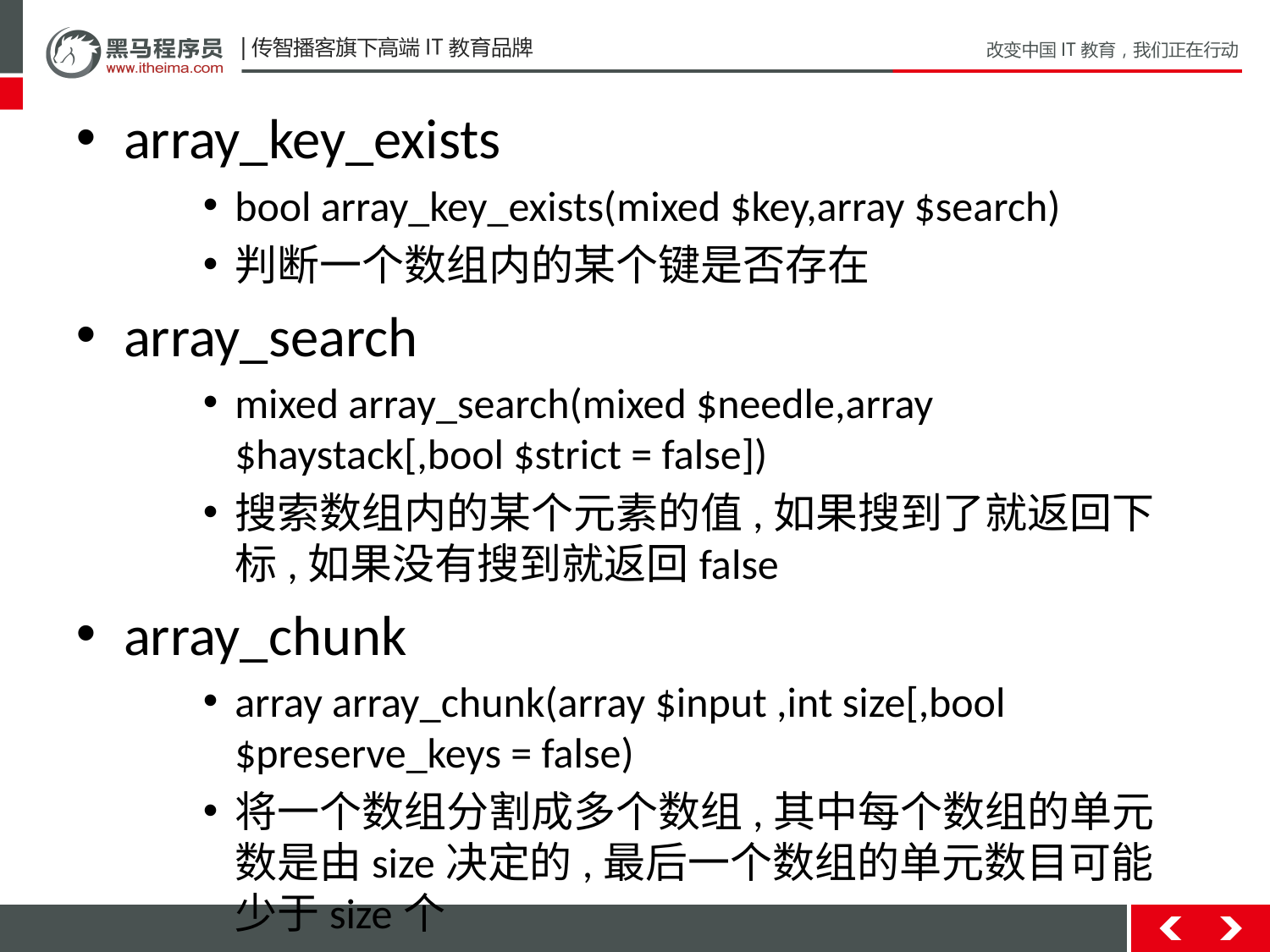

array_key_exists
bool array_key_exists(mixed $key,array $search)
判断一个数组内的某个键是否存在
array_search
mixed array_search(mixed $needle,array $haystack[,bool $strict = false])
搜索数组内的某个元素的值,如果搜到了就返回下标,如果没有搜到就返回false
array_chunk
array array_chunk(array $input ,int size[,bool $preserve_keys = false)
将一个数组分割成多个数组,其中每个数组的单元数是由size决定的,最后一个数组的单元数目可能少于size个